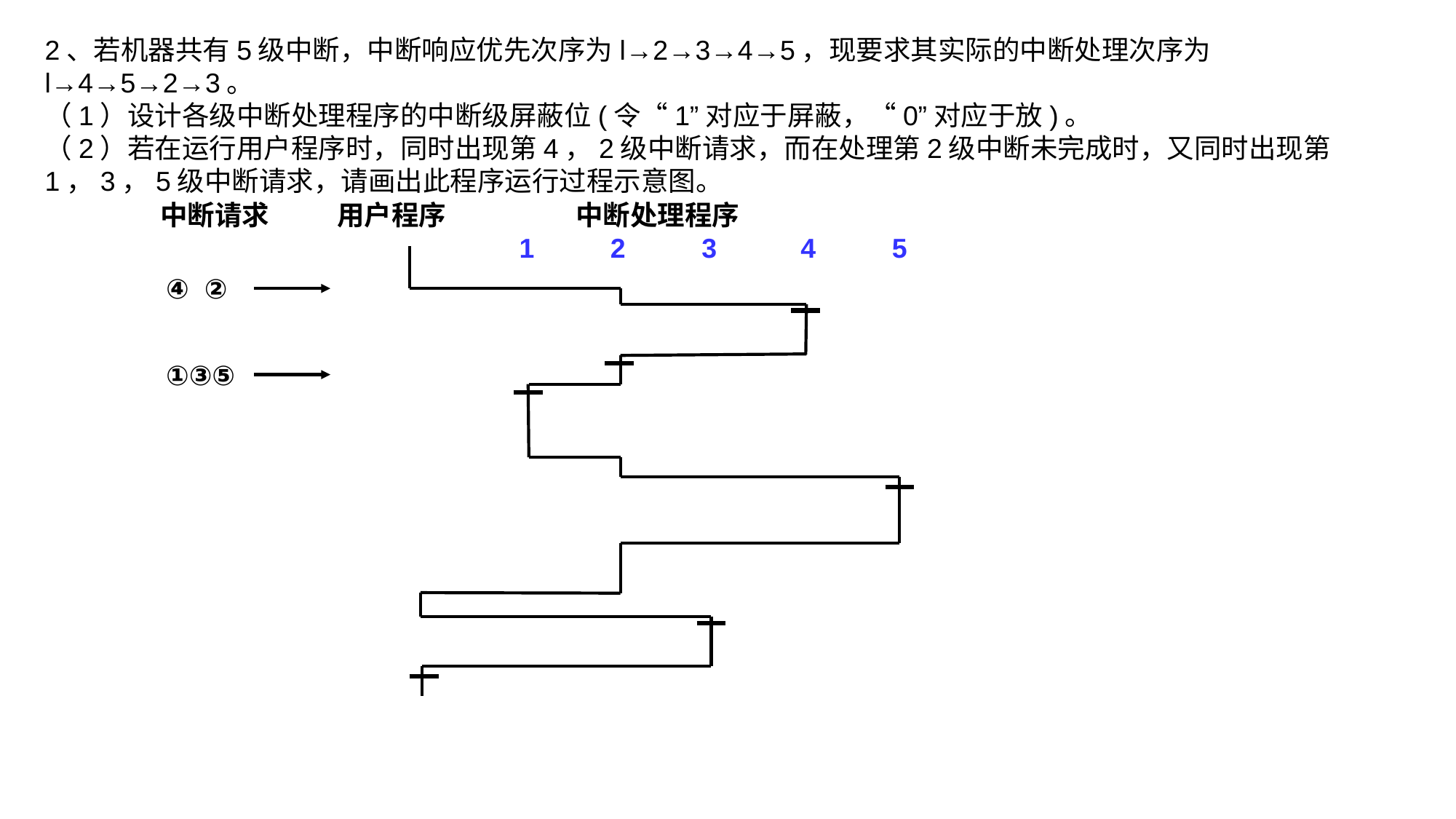

2、若机器共有5级中断，中断响应优先次序为l→2→3→4→5，现要求其实际的中断处理次序为l→4→5→2→3。
（1）设计各级中断处理程序的中断级屏蔽位(令“1”对应于屏蔽，“0”对应于放)。
（2）若在运行用户程序时，同时出现第4，2级中断请求，而在处理第2级中断未完成时，又同时出现第1，3，5级中断请求，请画出此程序运行过程示意图。
中断请求           用户程序                     中断处理程序
                                               1          2          3           4          5
④  ②
①③⑤